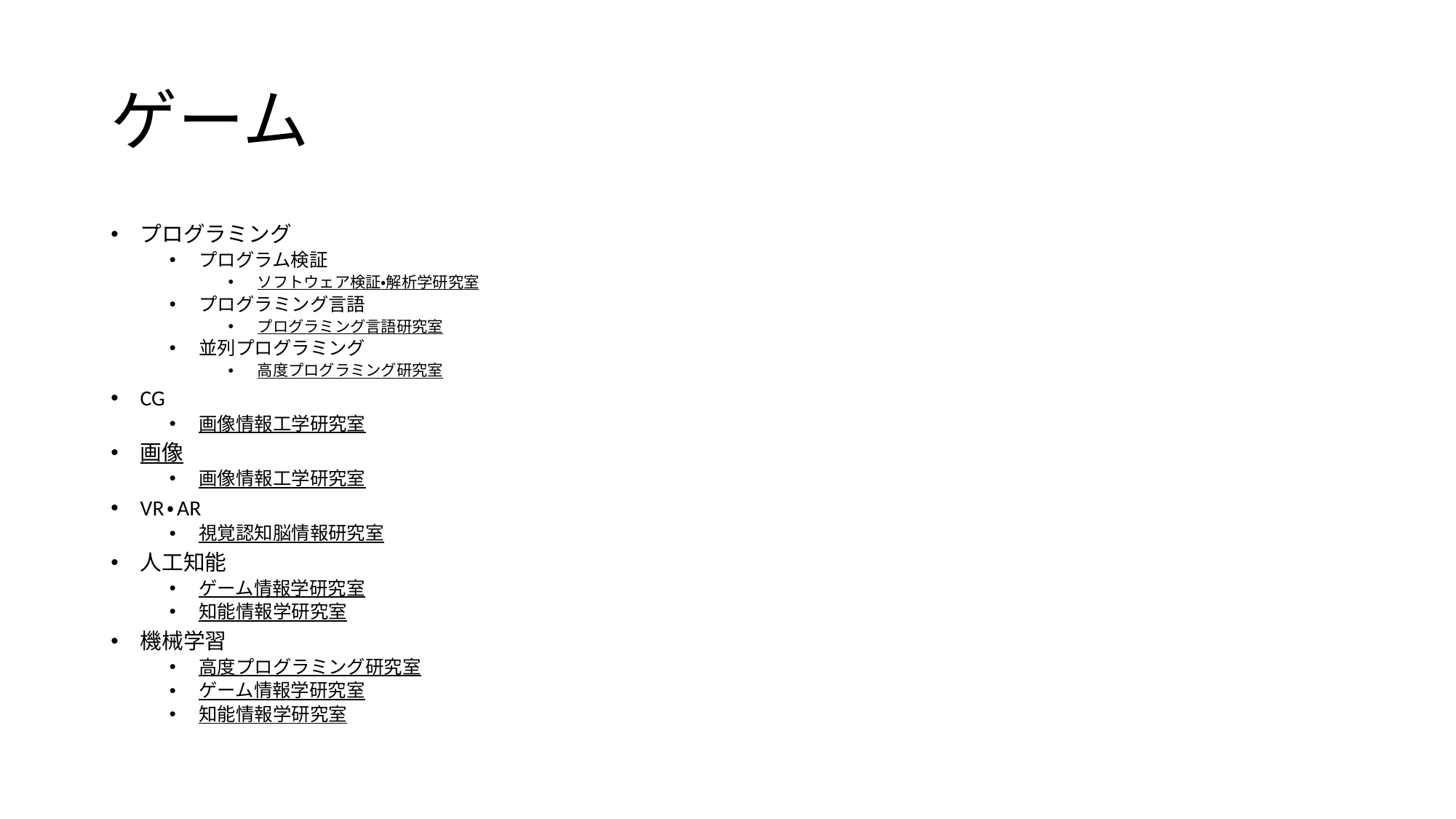

# ゲーム
プログラミング
プログラム検証
ソフトウェア検証・解析学研究室
プログラミング言語
プログラミング言語研究室
並列プログラミング
高度プログラミング研究室
CG
画像情報工学研究室
画像
画像情報工学研究室
VR・AR
視覚認知脳情報研究室
人工知能
ゲーム情報学研究室
知能情報学研究室
機械学習
高度プログラミング研究室
ゲーム情報学研究室
知能情報学研究室